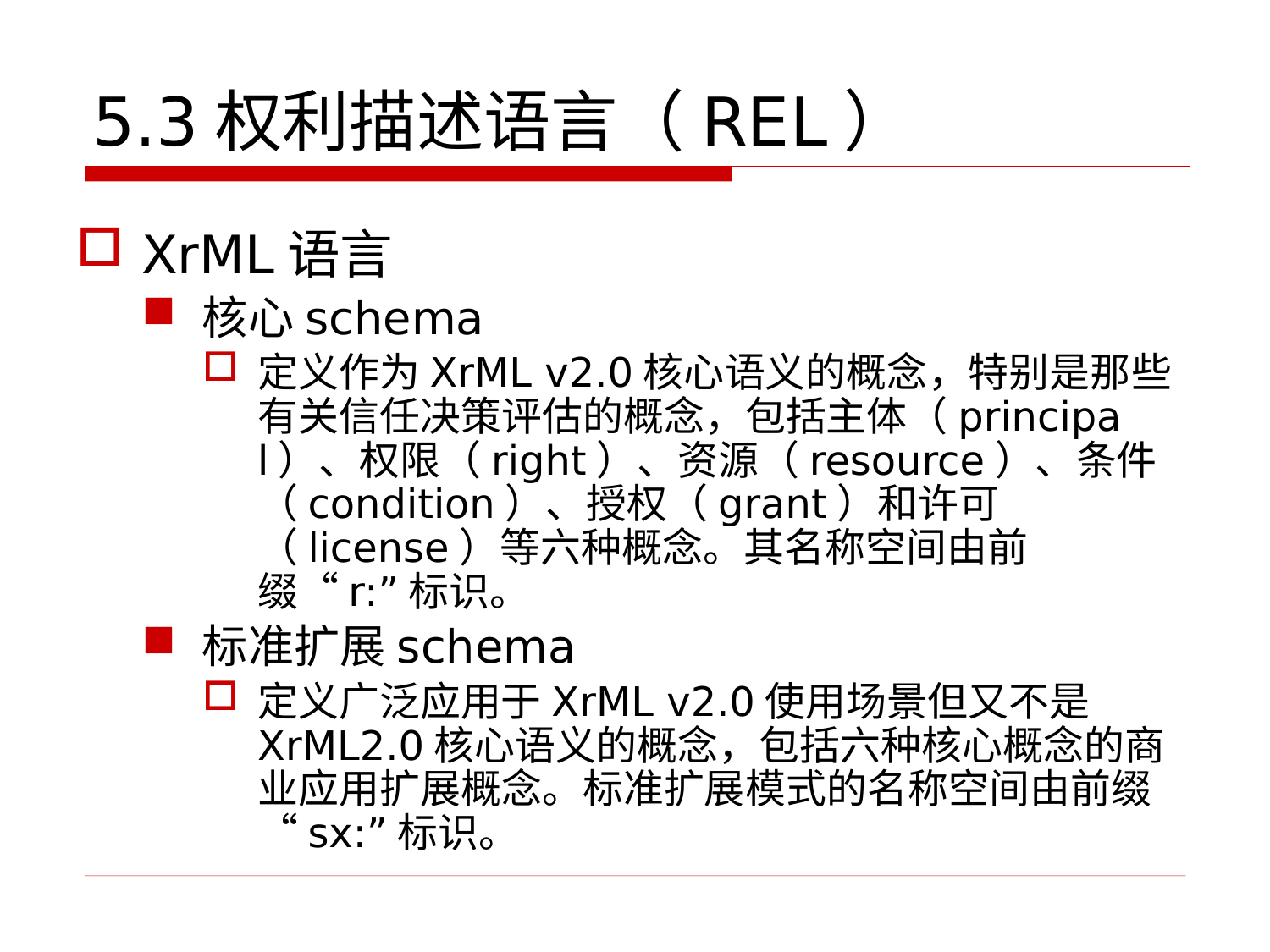

# 5.3权利描述语言（REL）
XrML语言
核心schema
定义作为XrML v2.0核心语义的概念，特别是那些有关信任决策评估的概念，包括主体（principal）、权限（right）、资源（resource）、条件（condition）、授权（grant）和许可（license）等六种概念。其名称空间由前缀“r:”标识。
标准扩展schema
定义广泛应用于XrML v2.0使用场景但又不是XrML2.0核心语义的概念，包括六种核心概念的商业应用扩展概念。标准扩展模式的名称空间由前缀“sx:”标识。